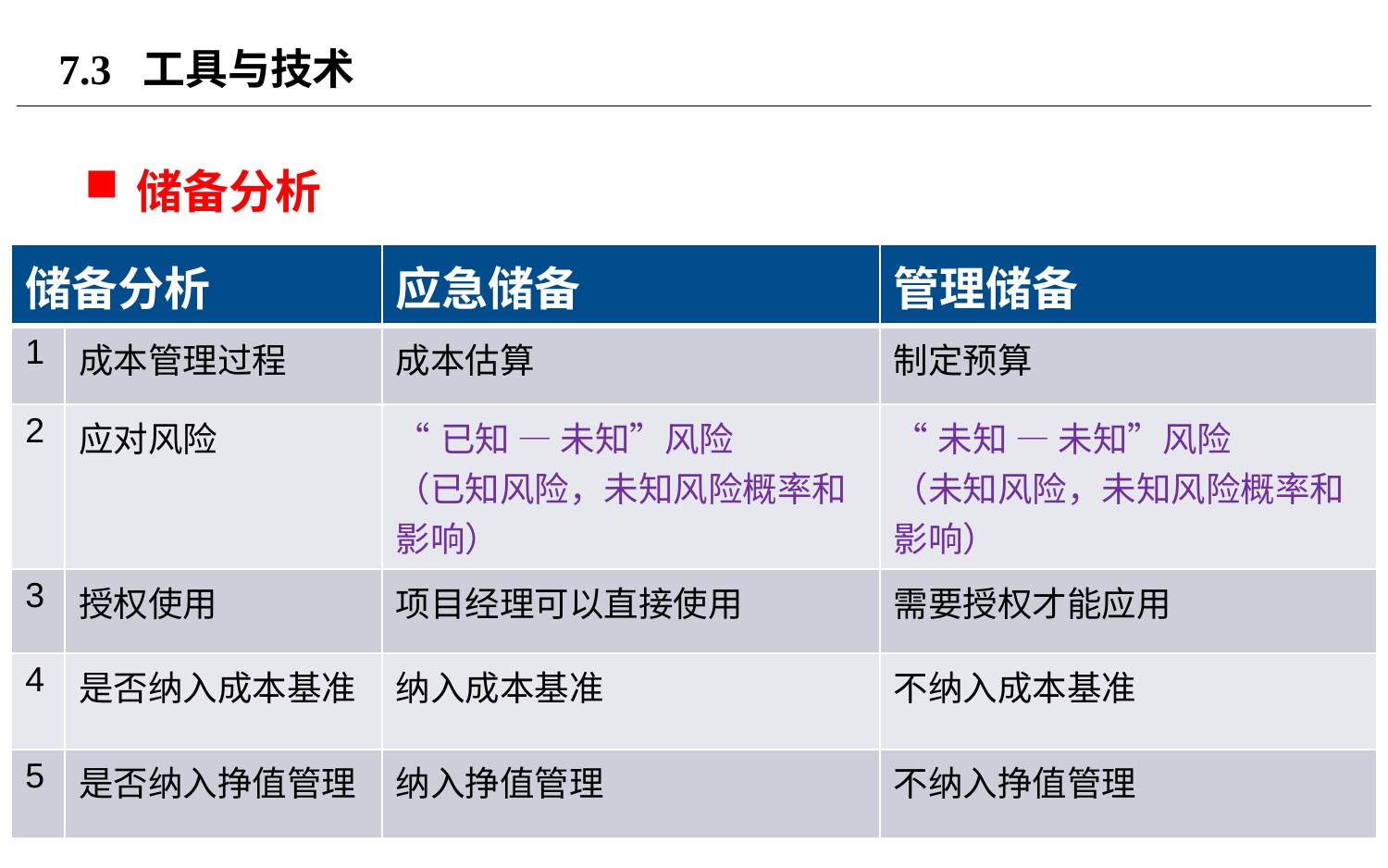

# 7.3  工具与技术
储备分析
| 储备分析 |  | 应急储备 | 管理储备 |
| --- | --- | --- | --- |
| 1 | 成本管理过程 | 成本估算 | 制定预算 |
| 2 | 应对风险 | “已知 — 未知”风险 （已知风险，未知风险概率和影响） | “未知 — 未知”风险 （未知风险，未知风险概率和影响） |
| 3 | 授权使用 | 项目经理可以直接使用 | 需要授权才能应用 |
| 4 | 是否纳入成本基准 | 纳入成本基准 | 不纳入成本基准 |
| 5 | 是否纳入挣值管理 | 纳入挣值管理 | 不纳入挣值管理 |